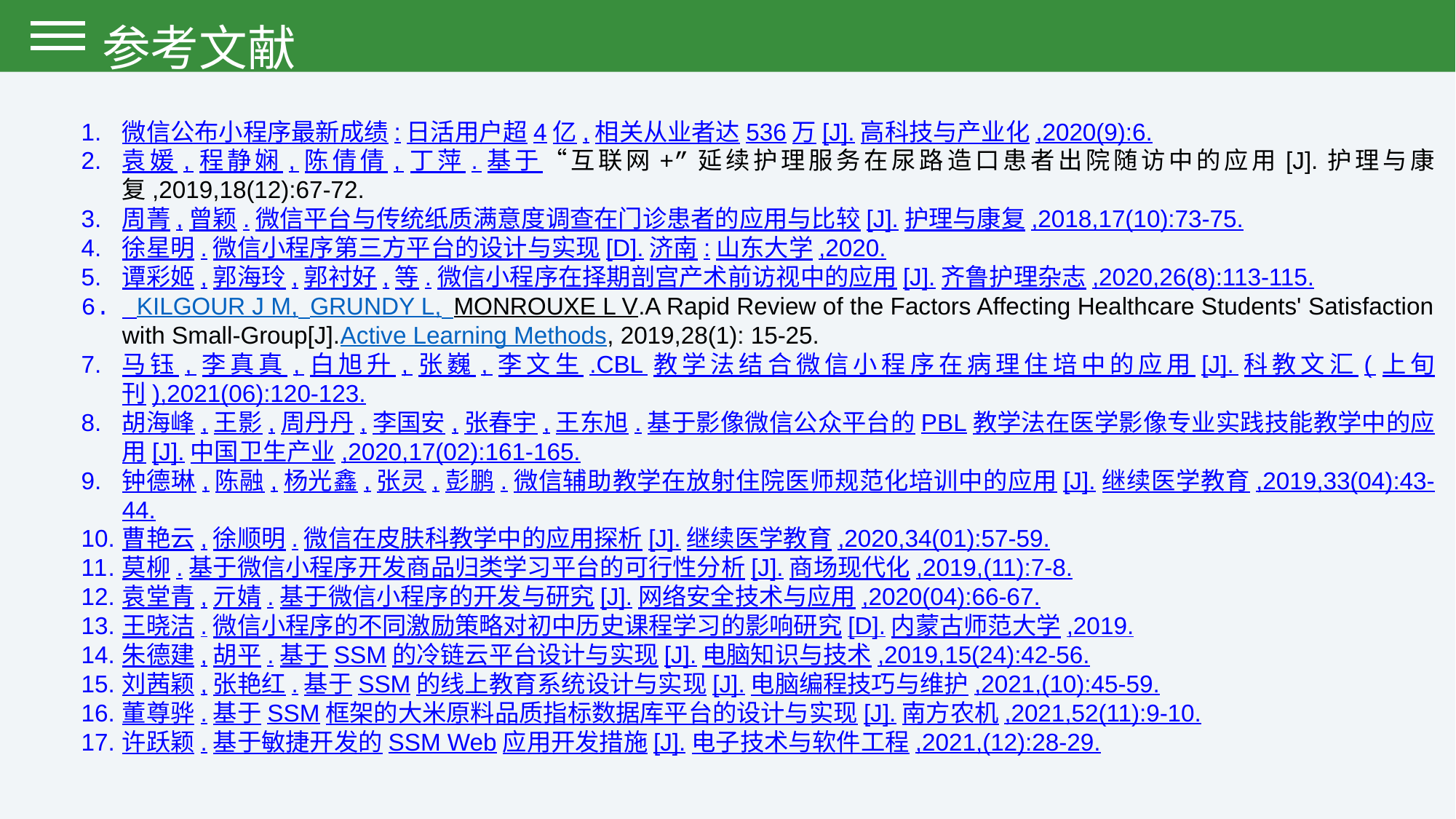

参考文献
微信公布小程序最新成绩:日活用户超4亿,相关从业者达536万[J].高科技与产业化,2020(9):6.
袁媛,程静娴,陈倩倩,丁萍.基于“互联网+”延续护理服务在尿路造口患者出院随访中的应用[J].护理与康复,2019,18(12):67-72.
周菁,曾颖.微信平台与传统纸质满意度调查在门诊患者的应用与比较[J].护理与康复,2018,17(10):73-75.
徐星明.微信小程序第三方平台的设计与实现[D].济南:山东大学,2020.
谭彩姬,郭海玲,郭衬好,等.微信小程序在择期剖宫产术前访视中的应用[J].齐鲁护理杂志,2020,26(8):113-115.
 KILGOUR J M, GRUNDY L, MONROUXE L V.A Rapid Review of the Factors Affecting Healthcare Students' Satisfaction with Small-Group[J].Active Learning Methods, 2019,28(1): 15-25.
马钰,李真真,白旭升,张巍,李文生.CBL教学法结合微信小程序在病理住培中的应用[J].科教文汇(上旬刊),2021(06):120-123.
胡海峰,王影,周丹丹,李国安,张春宇,王东旭.基于影像微信公众平台的PBL教学法在医学影像专业实践技能教学中的应用[J].中国卫生产业,2020,17(02):161-165.
钟德琳,陈融,杨光鑫,张灵,彭鹏.微信辅助教学在放射住院医师规范化培训中的应用[J].继续医学教育,2019,33(04):43-44.
曹艳云,徐顺明.微信在皮肤科教学中的应用探析[J].继续医学教育,2020,34(01):57-59.
莫柳.基于微信小程序开发商品归类学习平台的可行性分析[J].商场现代化,2019,(11):7-8.
袁堂青,亓婧.基于微信小程序的开发与研究[J].网络安全技术与应用,2020(04):66-67.
王晓洁.微信小程序的不同激励策略对初中历史课程学习的影响研究[D].内蒙古师范大学,2019.
朱德建,胡平.基于SSM的冷链云平台设计与实现[J].电脑知识与技术,2019,15(24):42-56.
刘茜颖,张艳红.基于SSM的线上教育系统设计与实现[J].电脑编程技巧与维护,2021,(10):45-59.
董尊骅.基于SSM框架的大米原料品质指标数据库平台的设计与实现[J].南方农机,2021,52(11):9-10.
许跃颖.基于敏捷开发的SSM Web应用开发措施[J].电子技术与软件工程,2021,(12):28-29.